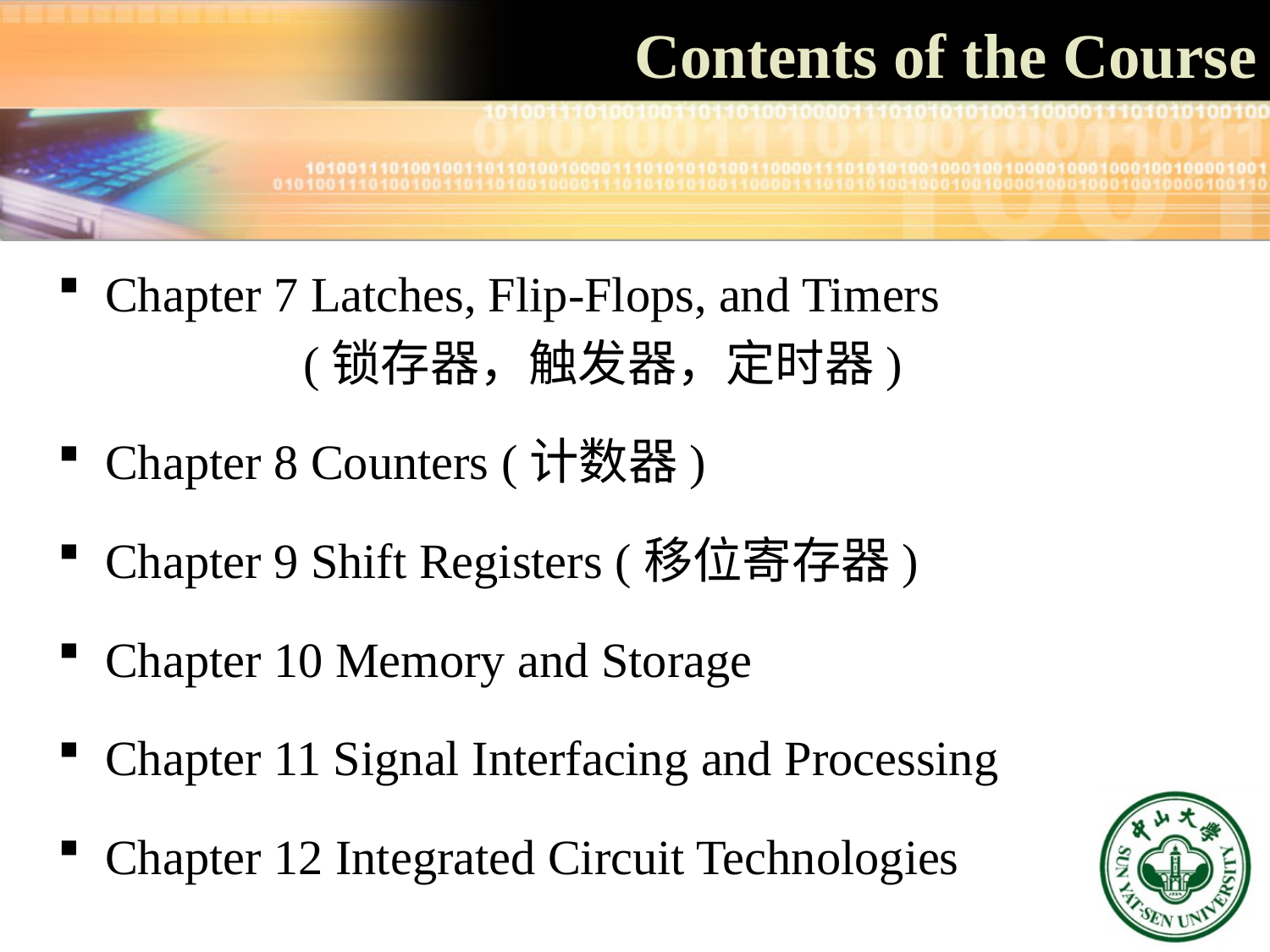

# Contents of the Course
Chapter 7 Latches, Flip-Flops, and Timers
                    (锁存器，触发器，定时器)
Chapter 8 Counters (计数器)
Chapter 9 Shift Registers (移位寄存器)
Chapter 10 Memory and Storage
Chapter 11 Signal Interfacing and Processing
Chapter 12 Integrated Circuit Technologies